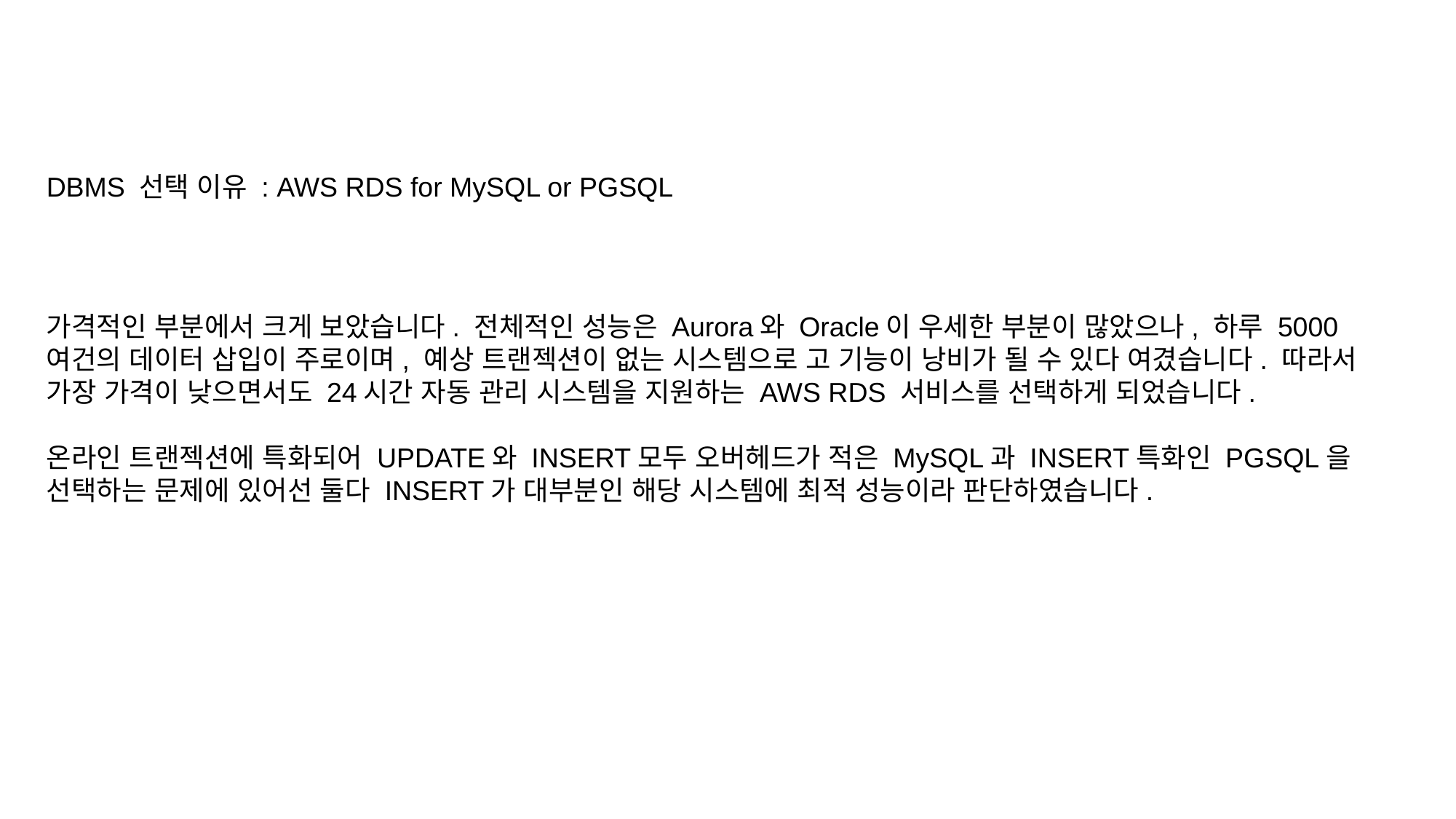

DBMS 선택 이유 : AWS RDS for MySQL or PGSQL
가격적인 부분에서 크게 보았습니다. 전체적인 성능은 Aurora와 Oracle이 우세한 부분이 많았으나, 하루 5000여건의 데이터 삽입이 주로이며, 예상 트랜젝션이 없는 시스템으로 고 기능이 낭비가 될 수 있다 여겼습니다. 따라서 가장 가격이 낮으면서도 24시간 자동 관리 시스템을 지원하는 AWS RDS 서비스를 선택하게 되었습니다.

온라인 트랜젝션에 특화되어 UPDATE와 INSERT모두 오버헤드가 적은 MySQL과 INSERT특화인 PGSQL을 선택하는 문제에 있어선 둘다 INSERT가 대부분인 해당 시스템에 최적 성능이라 판단하였습니다.